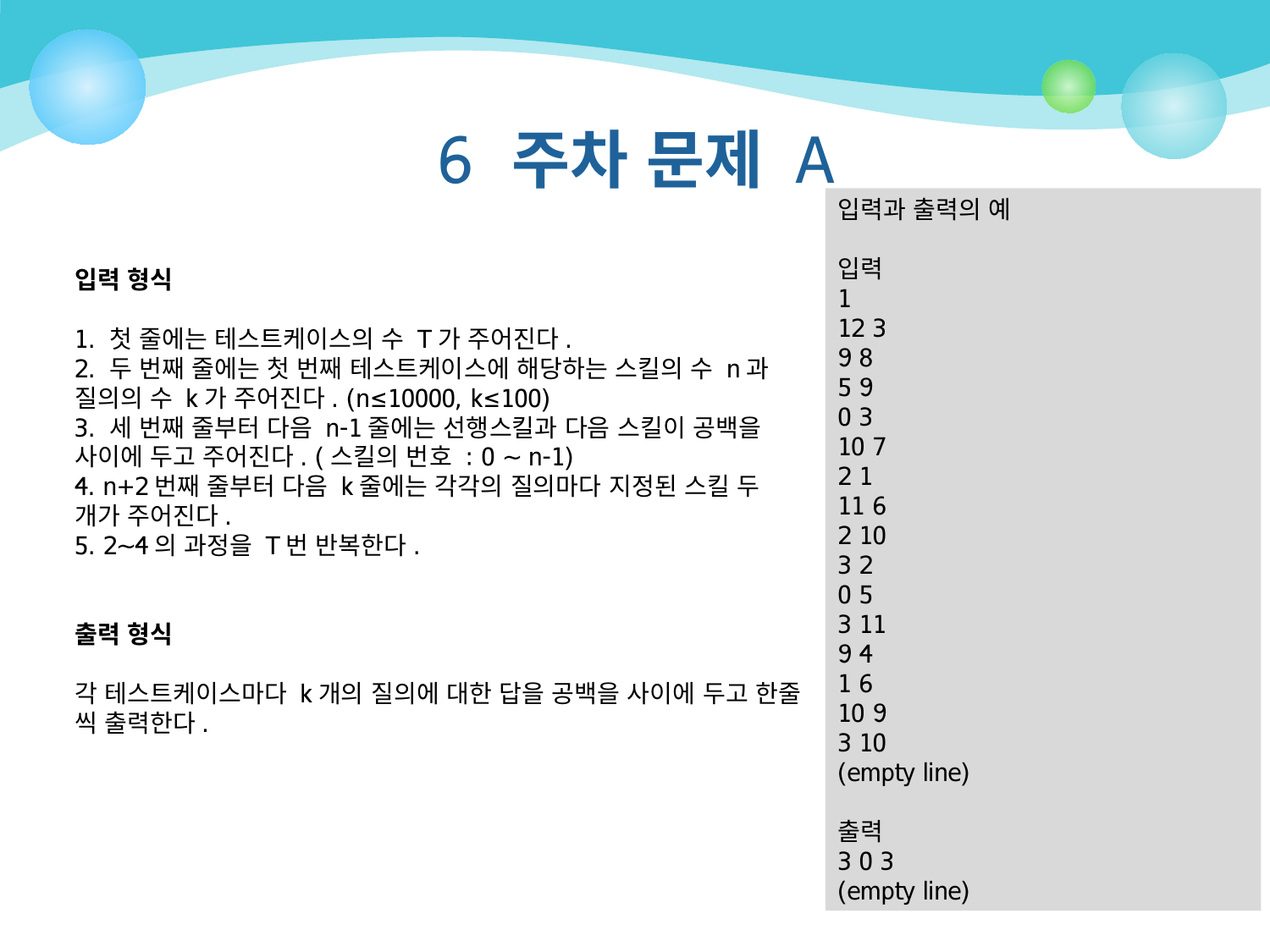

# 6 주차 문제 A
입력과 출력의 예

입력
1
12 3
9 8
5 9
0 3
10 7
2 1
11 6
2 10
3 2
0 5
3 11
9 4
1 6
10 9
3 10
(empty line)

출력
3 0 3
(empty line)
입력 형식

1. 첫 줄에는 테스트케이스의 수 T가 주어진다.
2. 두 번째 줄에는 첫 번째 테스트케이스에 해당하는 스킬의 수 n과 질의의 수 k가 주어진다. (n≤10000, k≤100)
3. 세 번째 줄부터 다음 n-1줄에는 선행스킬과 다음 스킬이 공백을 사이에 두고 주어진다. (스킬의 번호 : 0 ~ n-1)
4. n+2번째 줄부터 다음 k줄에는 각각의 질의마다 지정된 스킬 두 개가 주어진다.
5. 2~4의 과정을 T번 반복한다.

출력 형식

각 테스트케이스마다 k개의 질의에 대한 답을 공백을 사이에 두고 한줄 씩 출력한다.